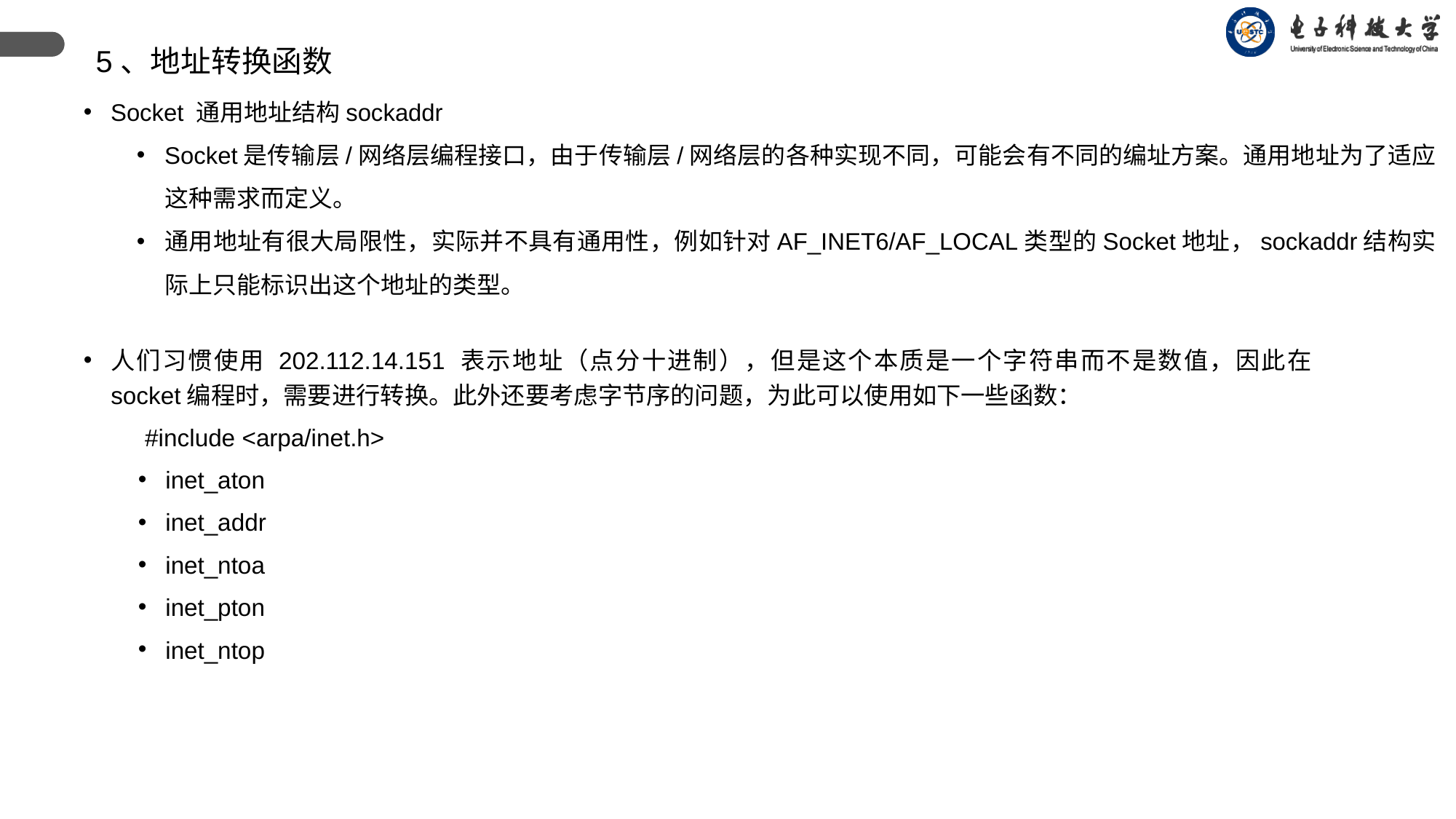

5、地址转换函数
Socket 通用地址结构sockaddr
Socket是传输层/网络层编程接口，由于传输层/网络层的各种实现不同，可能会有不同的编址方案。通用地址为了适应这种需求而定义。
通用地址有很大局限性，实际并不具有通用性，例如针对AF_INET6/AF_LOCAL类型的Socket地址，sockaddr结构实际上只能标识出这个地址的类型。
人们习惯使用 202.112.14.151 表示地址（点分十进制），但是这个本质是一个字符串而不是数值，因此在socket编程时，需要进行转换。此外还要考虑字节序的问题，为此可以使用如下一些函数：
 #include <arpa/inet.h>
inet_aton
inet_addr
inet_ntoa
inet_pton
inet_ntop